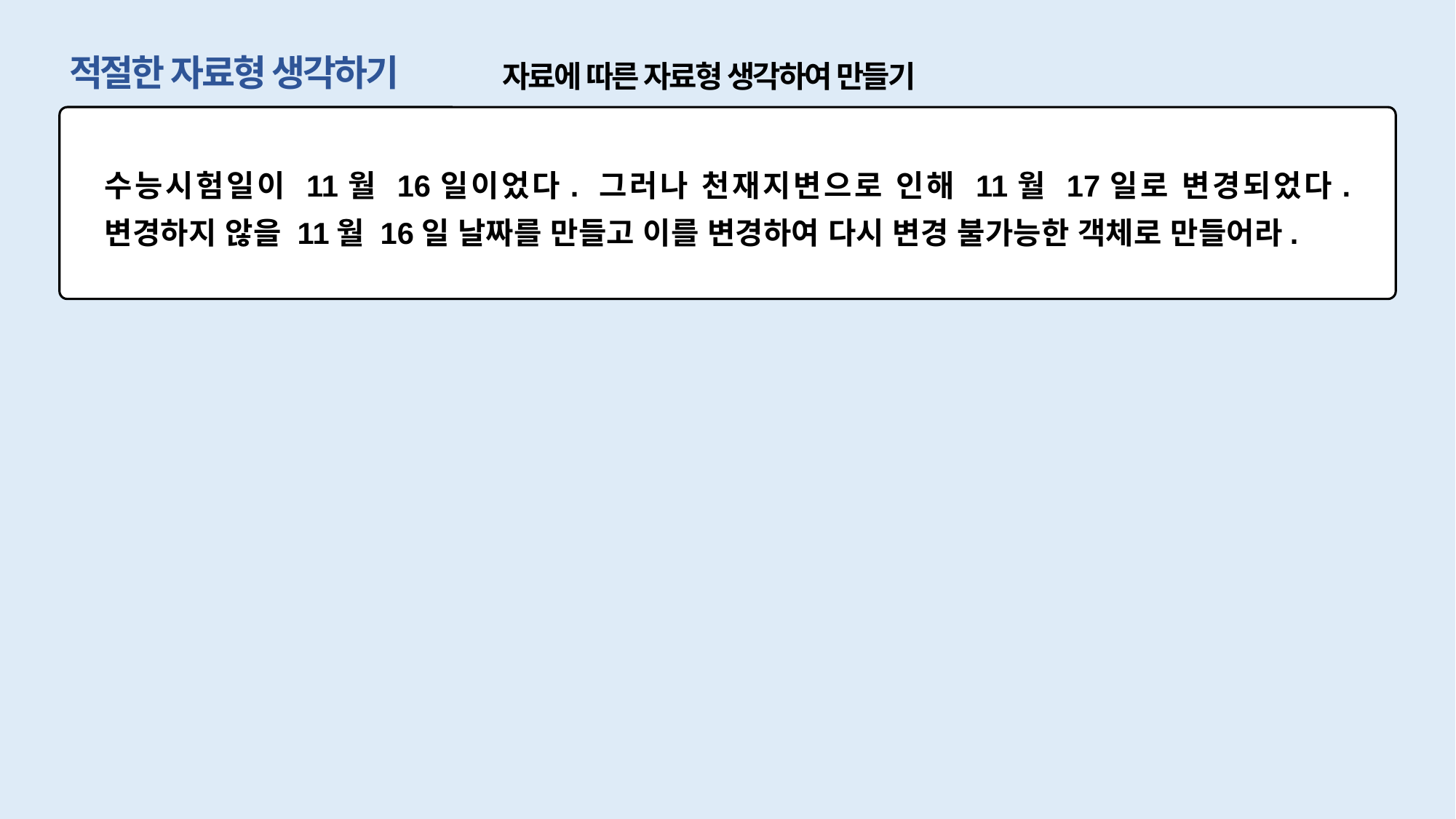

적절한 자료형 생각하기
자료에 따른 자료형 생각하여 만들기
수능시험일이 11월 16일이었다. 그러나 천재지변으로 인해 11월 17일로 변경되었다. 변경하지 않을 11월 16일 날짜를 만들고 이를 변경하여 다시 변경 불가능한 객체로 만들어라.